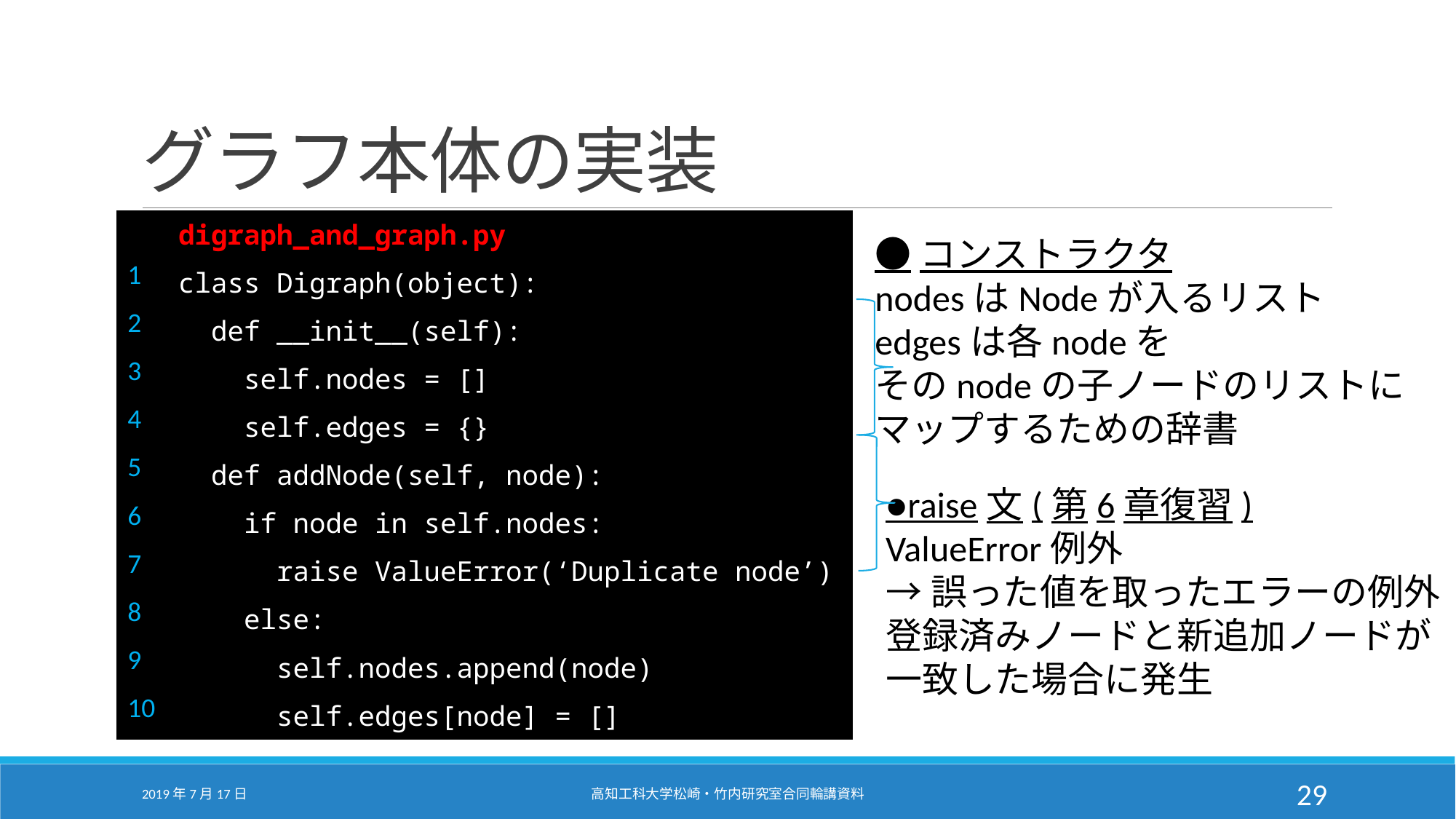

# グラフ本体の実装
|  | digraph\_and\_graph.py |
| --- | --- |
| 1 | class Digraph(object): |
| 2 | def \_\_init\_\_(self): |
| 3 | self.nodes = [] |
| 4 | self.edges = {} |
| 5 | def addNode(self, node): |
| 6 | if node in self.nodes: |
| 7 | raise ValueError(‘Duplicate node’) |
| 8 | else: |
| 9 | self.nodes.append(node) |
| 10 | self.edges[node] = [] |
●コンストラクタ
nodesはNodeが入るリスト
edgesは各nodeを
そのnodeの子ノードのリストに
マップするための辞書

●raise文(第6章復習)
ValueError例外
→誤った値を取ったエラーの例外
登録済みノードと新追加ノードが
一致した場合に発生
2019年7月17日
高知工科大学松崎・竹内研究室合同輪講資料
29